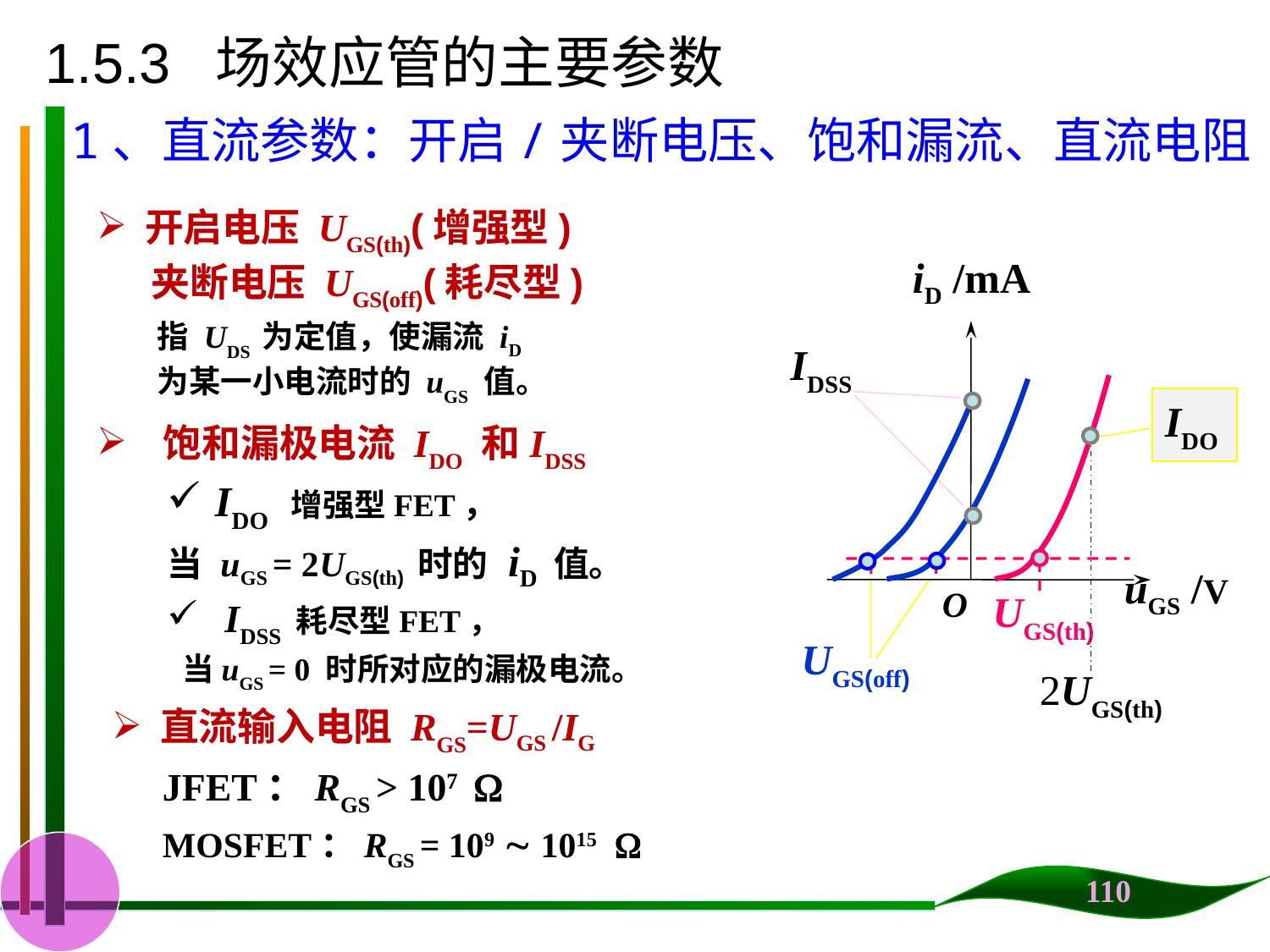

1.5.3  场效应管的主要参数
1、直流参数：开启/夹断电压、饱和漏流、直流电阻
开启电压 UGS(th)(增强型)
     夹断电压 UGS(off)(耗尽型)
iD /mA

   uGS /V
O

指 UDS 为定值，使漏流 iD
为某一小电流时的 uGS 值。
IDSS

IDO

 饱和漏极电流 IDO 和IDSS

IDO  增强型FET，
当  uGS = 2UGS(th) 时的 iD 值。

UGS(th)

UGS(off)
 IDSS 耗尽型FET，
 当uGS = 0 时所对应的漏极电流。
2UGS(th)
直流输入电阻 RGS=UGS /IG
JFET：RGS > 107  Ω
MOSFET：RGS = 109 ∼ 1015 Ω
110